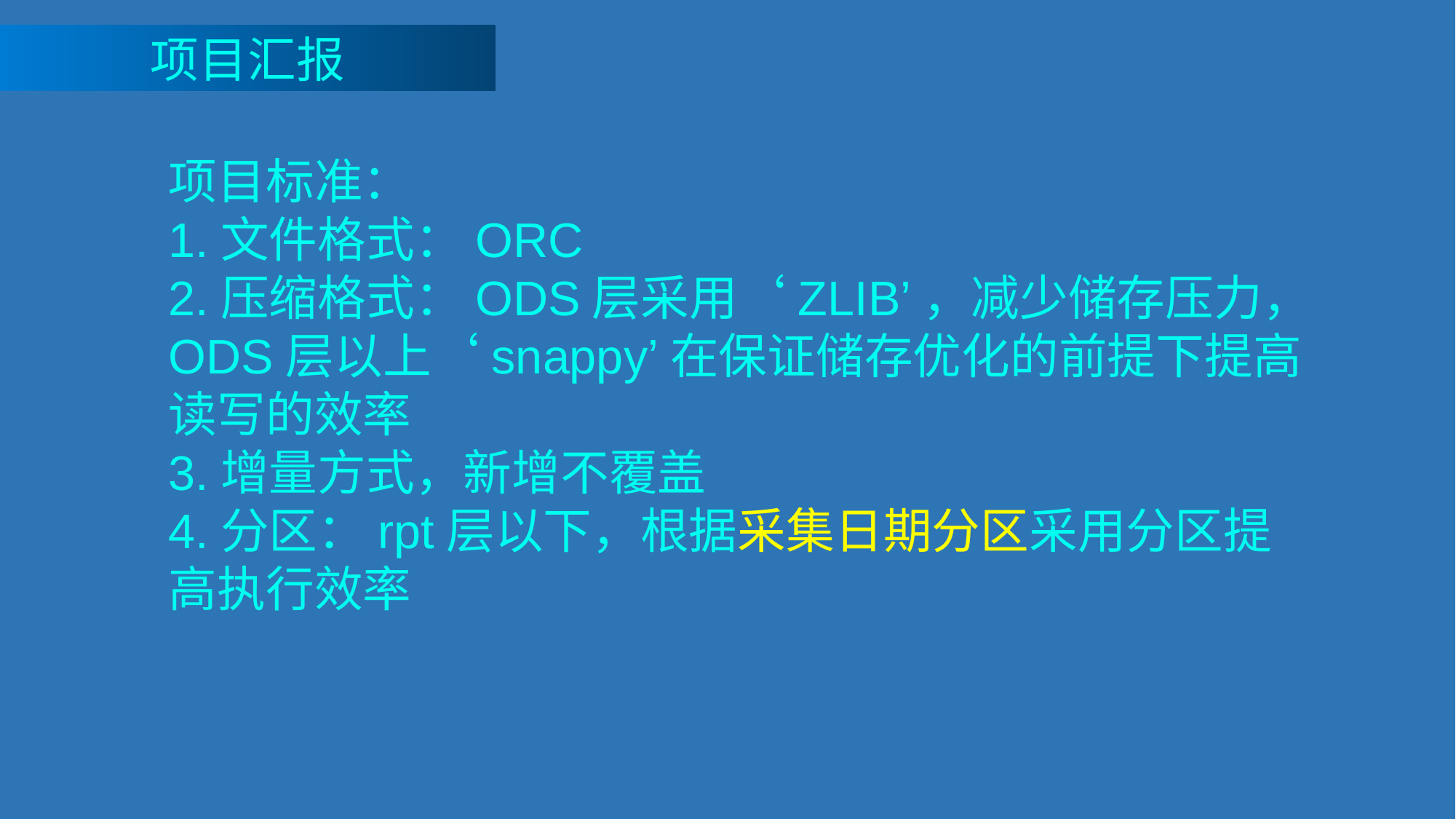

项目汇报
项目标准：
1.文件格式：ORC
2.压缩格式：ODS层采用‘ZLIB’，减少储存压力，
ODS层以上‘snappy’在保证储存优化的前提下提高读写的效率
3.增量方式，新增不覆盖
4.分区：rpt层以下，根据采集日期分区采用分区提高执行效率